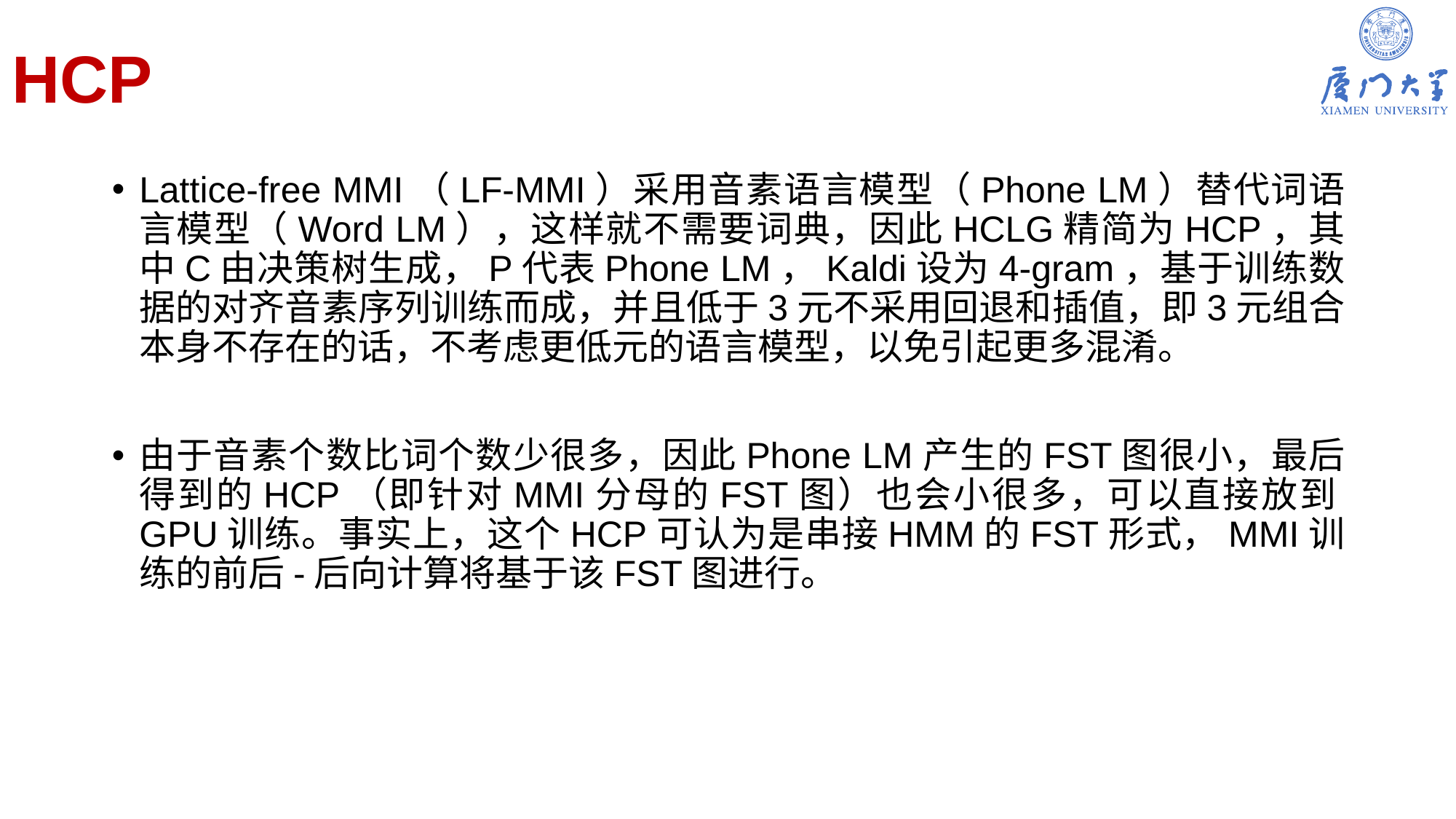

# HCP
Lattice-free MMI（LF-MMI）采用音素语言模型（Phone LM）替代词语言模型（Word LM），这样就不需要词典，因此HCLG精简为HCP，其中C由决策树生成，P代表Phone LM，Kaldi设为4-gram，基于训练数据的对齐音素序列训练而成，并且低于3元不采用回退和插值，即3元组合本身不存在的话，不考虑更低元的语言模型，以免引起更多混淆。

由于音素个数比词个数少很多，因此Phone LM产生的FST图很小，最后得到的HCP（即针对MMI分母的FST图）也会小很多，可以直接放到GPU训练。事实上，这个HCP可认为是串接HMM的FST形式，MMI训练的前后-后向计算将基于该FST图进行。